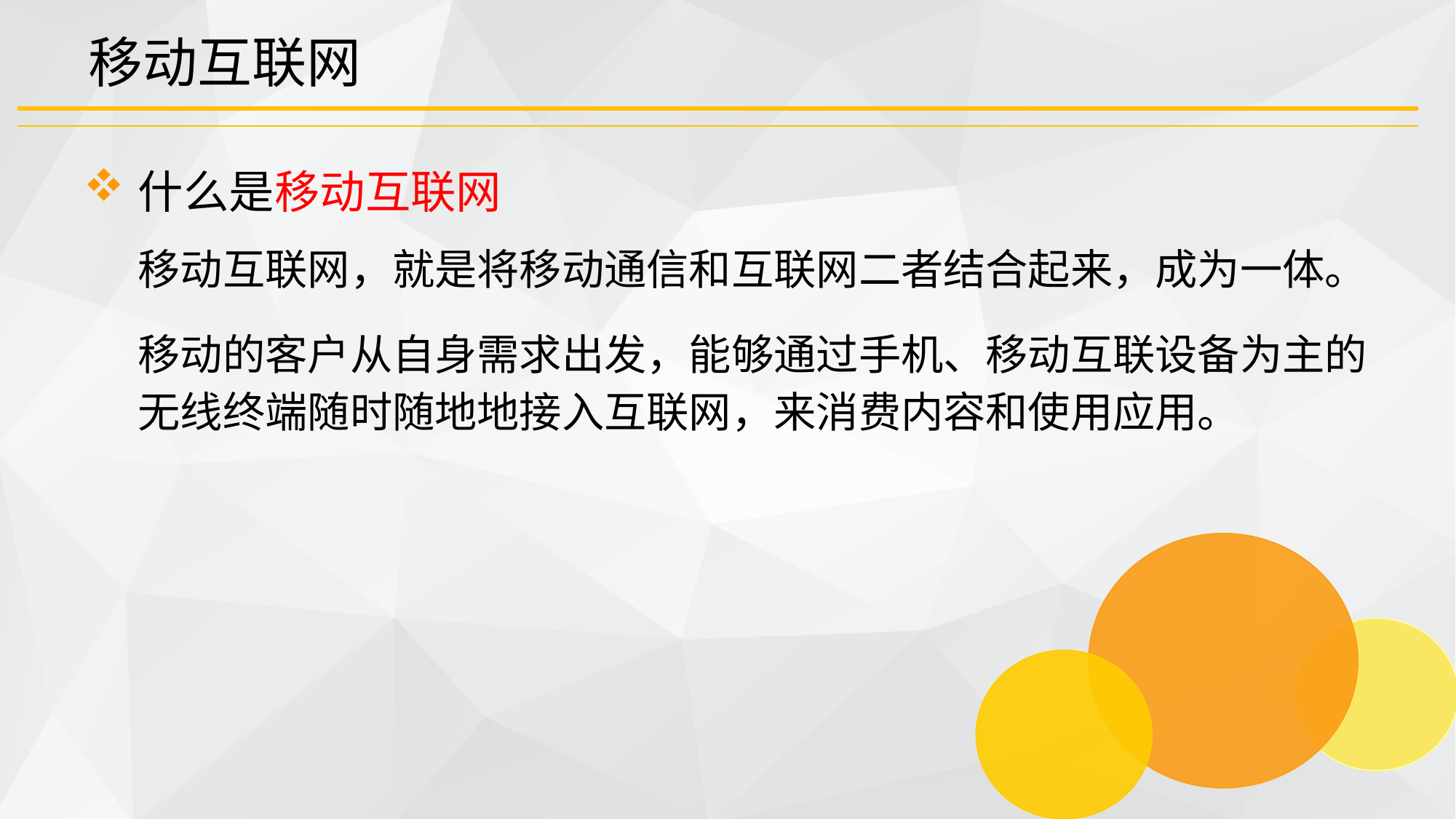

# 移动互联网
什么是移动互联网
移动互联网，就是将移动通信和互联网二者结合起来，成为一体。
移动的客户从自身需求出发，能够通过手机、移动互联设备为主的无线终端随时随地地接入互联网，来消费内容和使用应用。